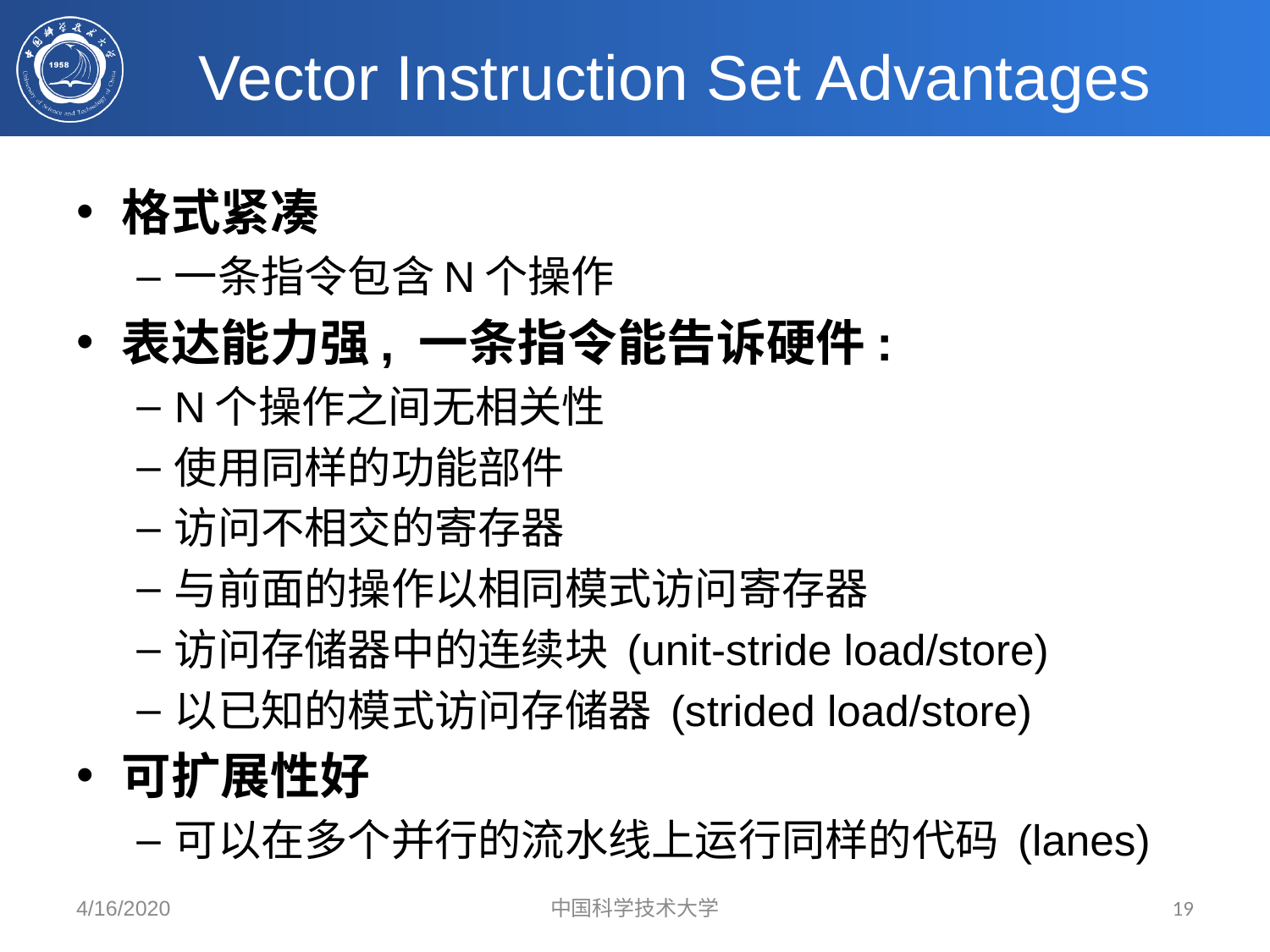

# Vector Instruction Set Advantages
格式紧凑
一条指令包含N个操作
表达能力强, 一条指令能告诉硬件:
N个操作之间无相关性
使用同样的功能部件
访问不相交的寄存器
与前面的操作以相同模式访问寄存器
访问存储器中的连续块 (unit-stride load/store)
以已知的模式访问存储器 (strided load/store)
可扩展性好
可以在多个并行的流水线上运行同样的代码 (lanes)
4/16/2020
中国科学技术大学
19